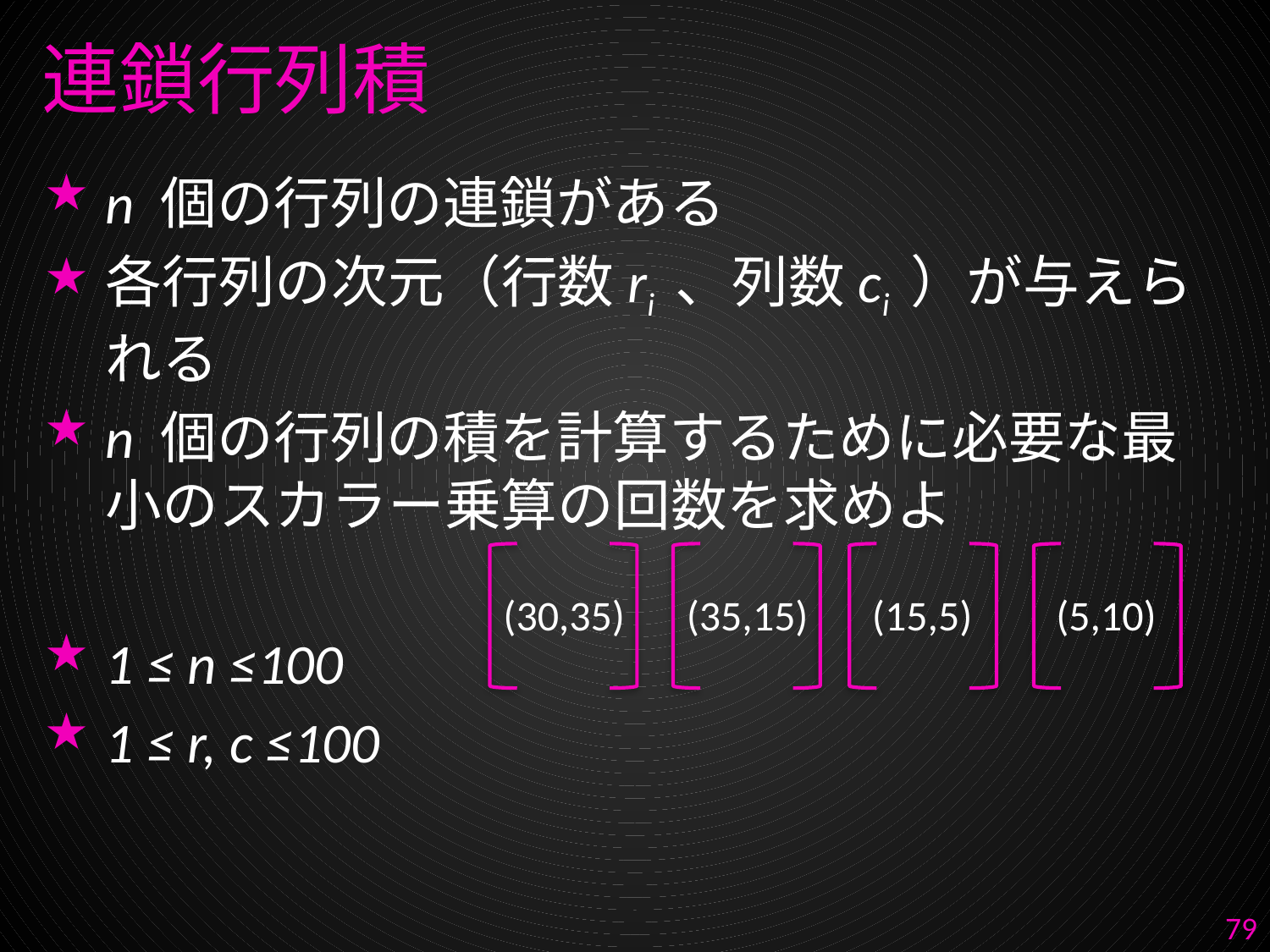

# 連鎖行列積
n 個の行列の連鎖がある
各行列の次元（行数ri 、列数ci ）が与えられる
n 個の行列の積を計算するために必要な最小のスカラー乗算の回数を求めよ

1 ≤ n ≤100
1 ≤ r, c ≤100

(35,15)
(15,5)
(30,35)
(5,10)
79